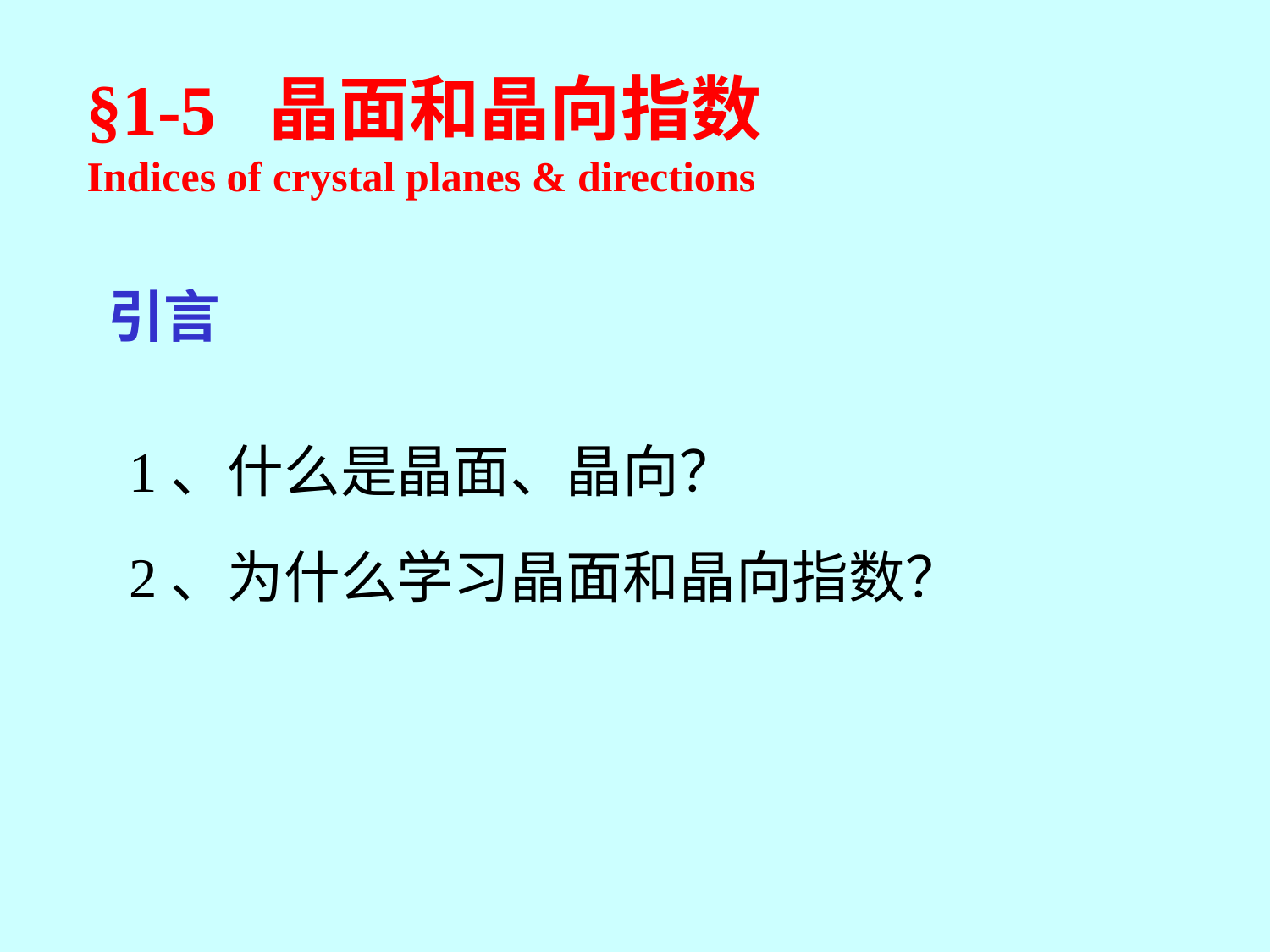

# §1-5  晶面和晶向指数 Indices of crystal planes & directions
引言
1、什么是晶面、晶向？
2、为什么学习晶面和晶向指数？